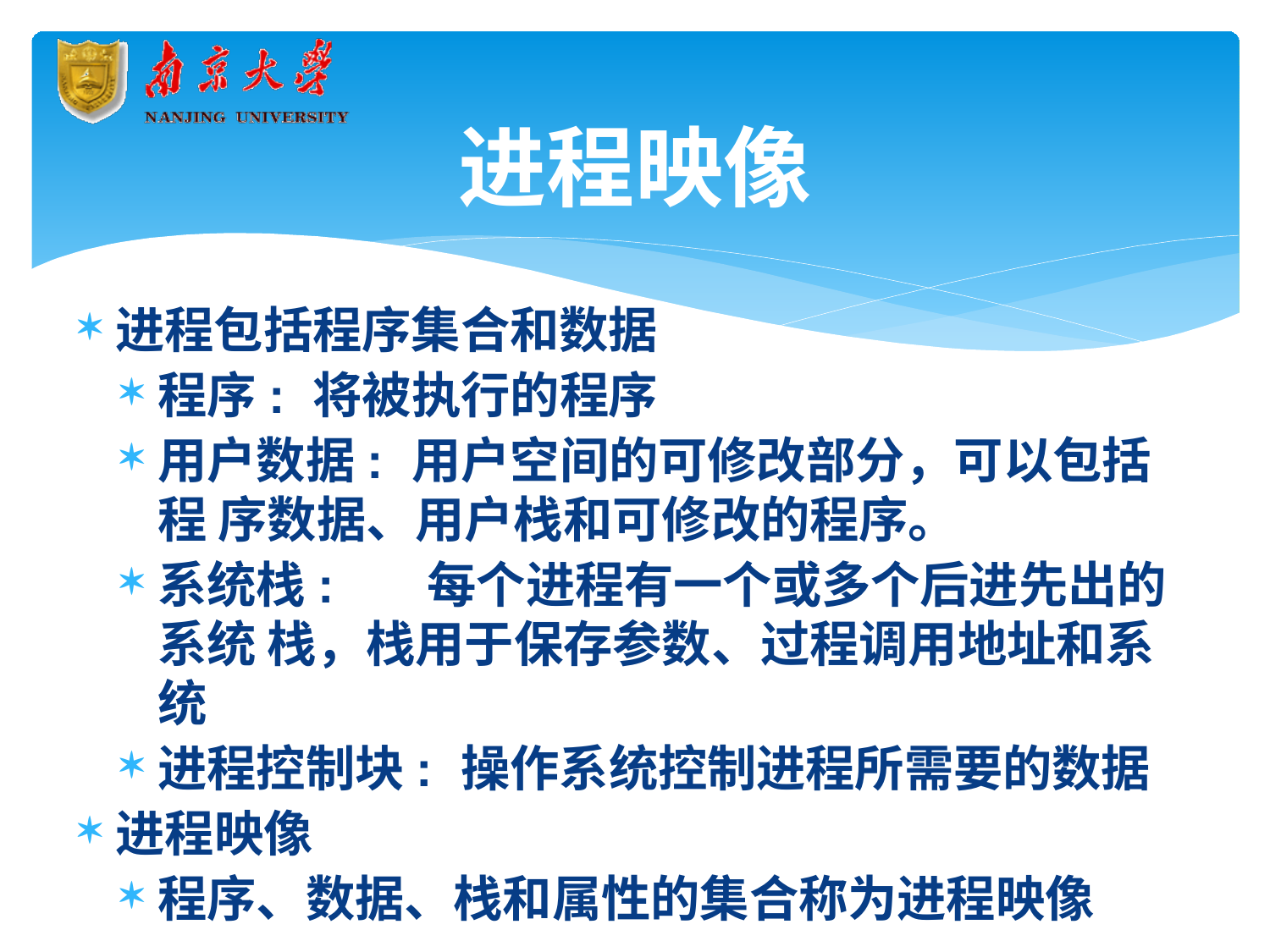

# 进程映像
进程包括程序集合和数据
程序: 将被执行的程序
用户数据: 用户空间的可修改部分，可以包括程 序数据、用户栈和可修改的程序。
系统栈:	每个进程有一个或多个后进先出的系统 栈，栈用于保存参数、过程调用地址和系统
进程控制块: 操作系统控制进程所需要的数据
进程映像
程序、数据、栈和属性的集合称为进程映像